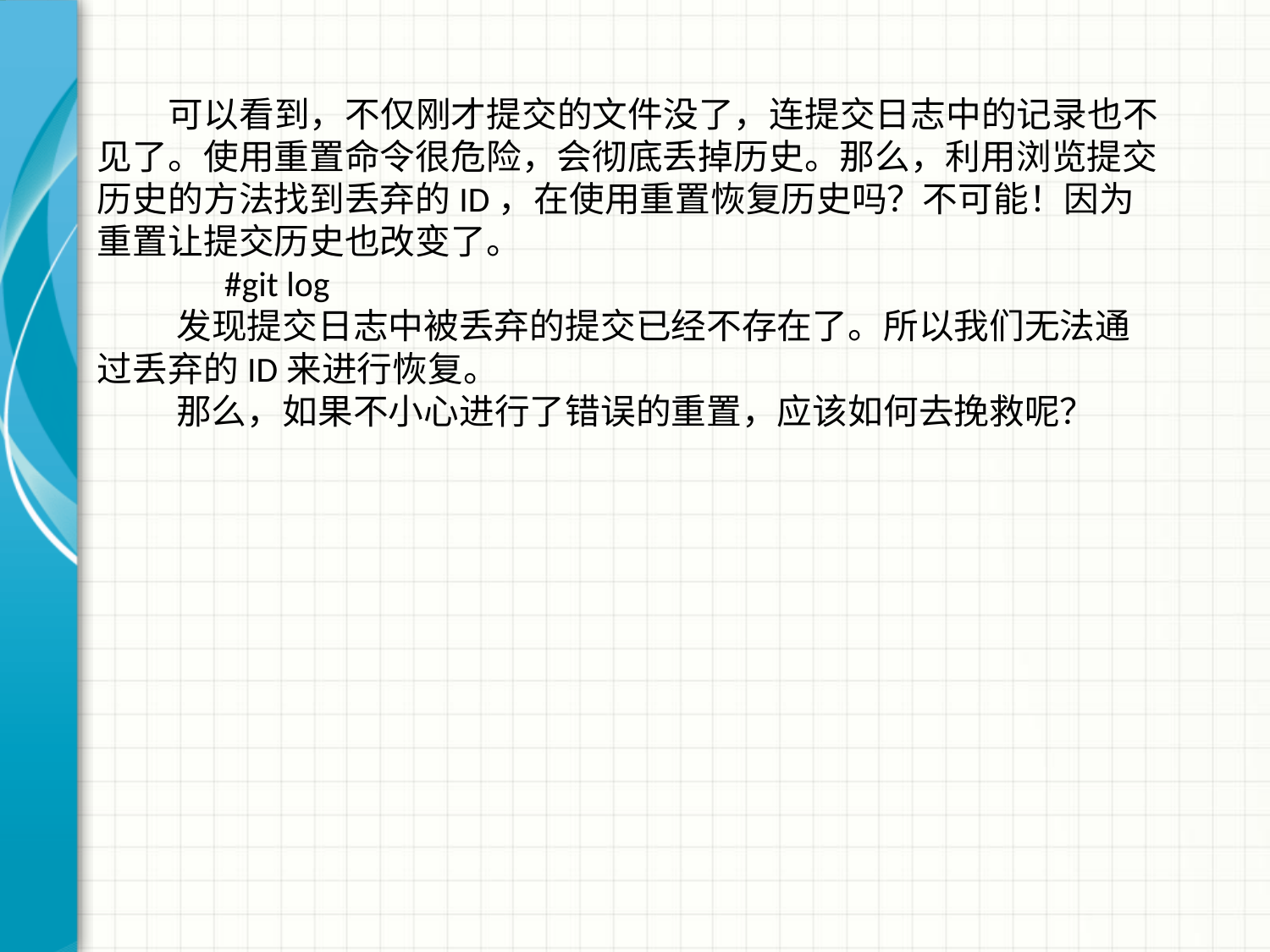

可以看到，不仅刚才提交的文件没了，连提交日志中的记录也不见了。使用重置命令很危险，会彻底丢掉历史。那么，利用浏览提交历史的方法找到丢弃的ID，在使用重置恢复历史吗？不可能！因为重置让提交历史也改变了。
	#git log
         发现提交日志中被丢弃的提交已经不存在了。所以我们无法通过丢弃的ID来进行恢复。
         那么，如果不小心进行了错误的重置，应该如何去挽救呢？